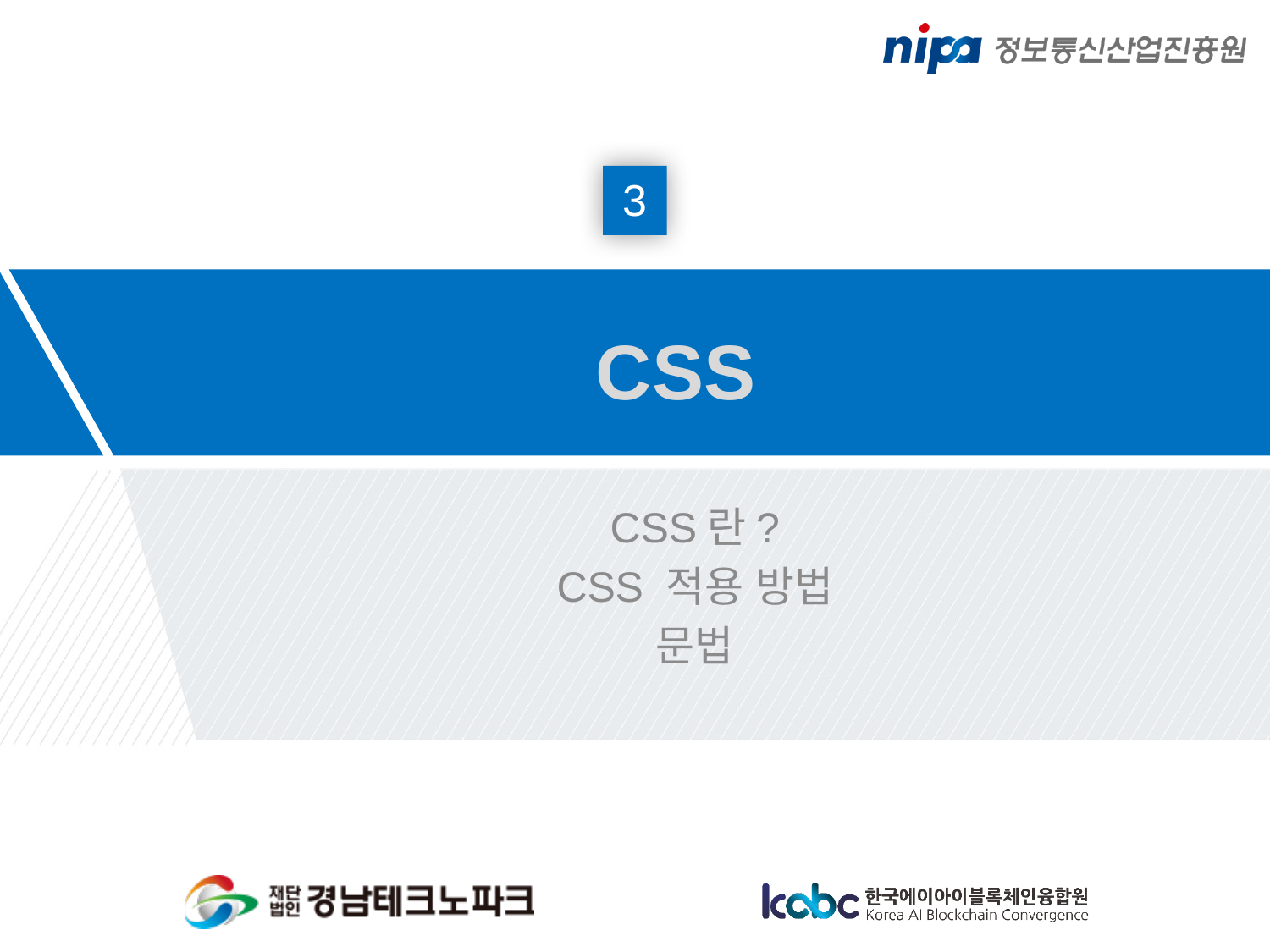

3
# CSS
CSS란?
CSS 적용 방법
문법